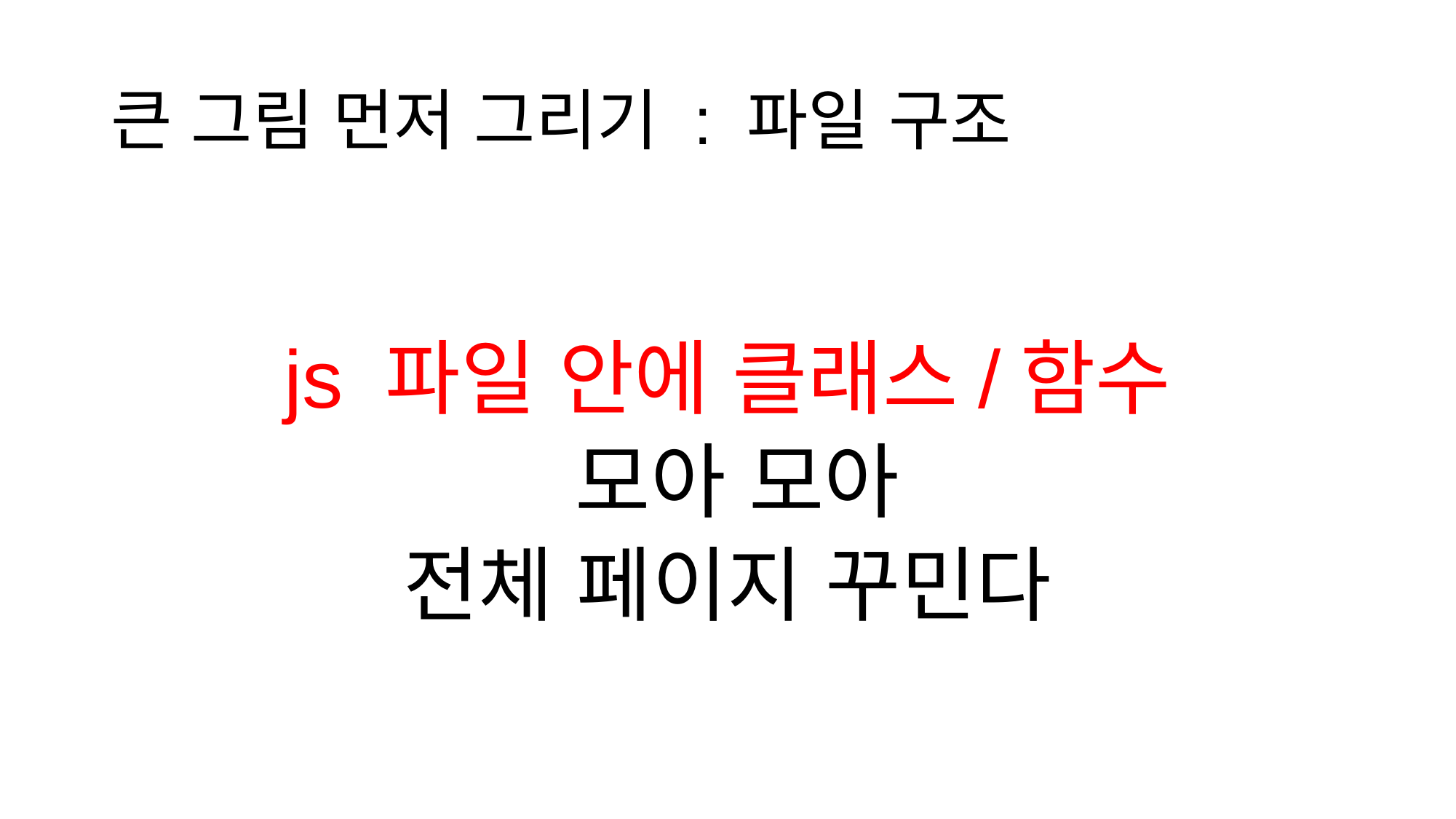

# 큰 그림 먼저 그리기 : 파일 구조

js 파일 안에 클래스/함수
 모아 모아
전체 페이지 꾸민다